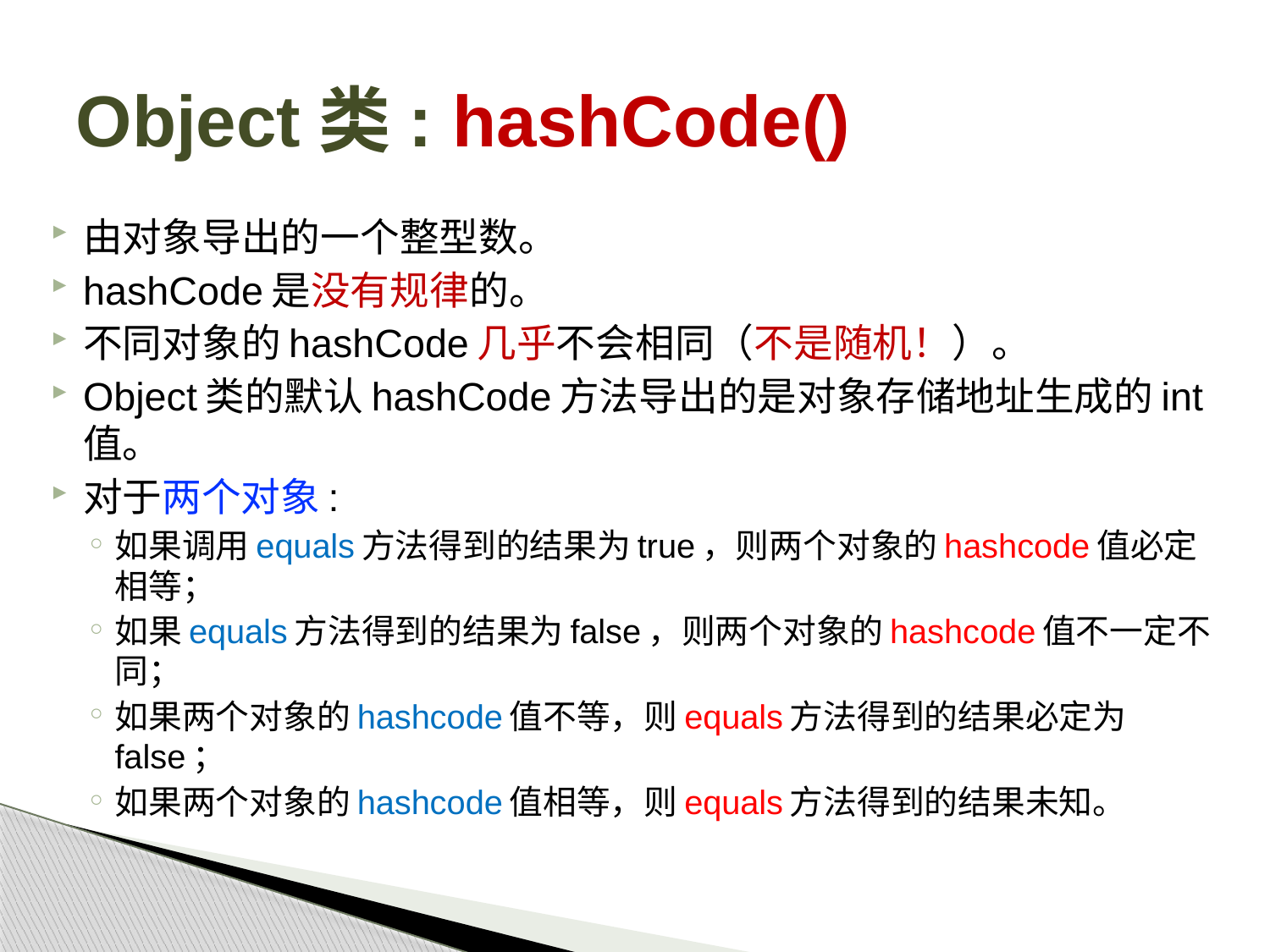

# Object类: hashCode()
由对象导出的一个整型数。
hashCode是没有规律的。
不同对象的hashCode几乎不会相同（不是随机！）。
Object类的默认hashCode方法导出的是对象存储地址生成的int值。
对于两个对象:
如果调用equals方法得到的结果为true，则两个对象的hashcode值必定相等；
如果equals方法得到的结果为false，则两个对象的hashcode值不一定不同；
如果两个对象的hashcode值不等，则equals方法得到的结果必定为false；
如果两个对象的hashcode值相等，则equals方法得到的结果未知。